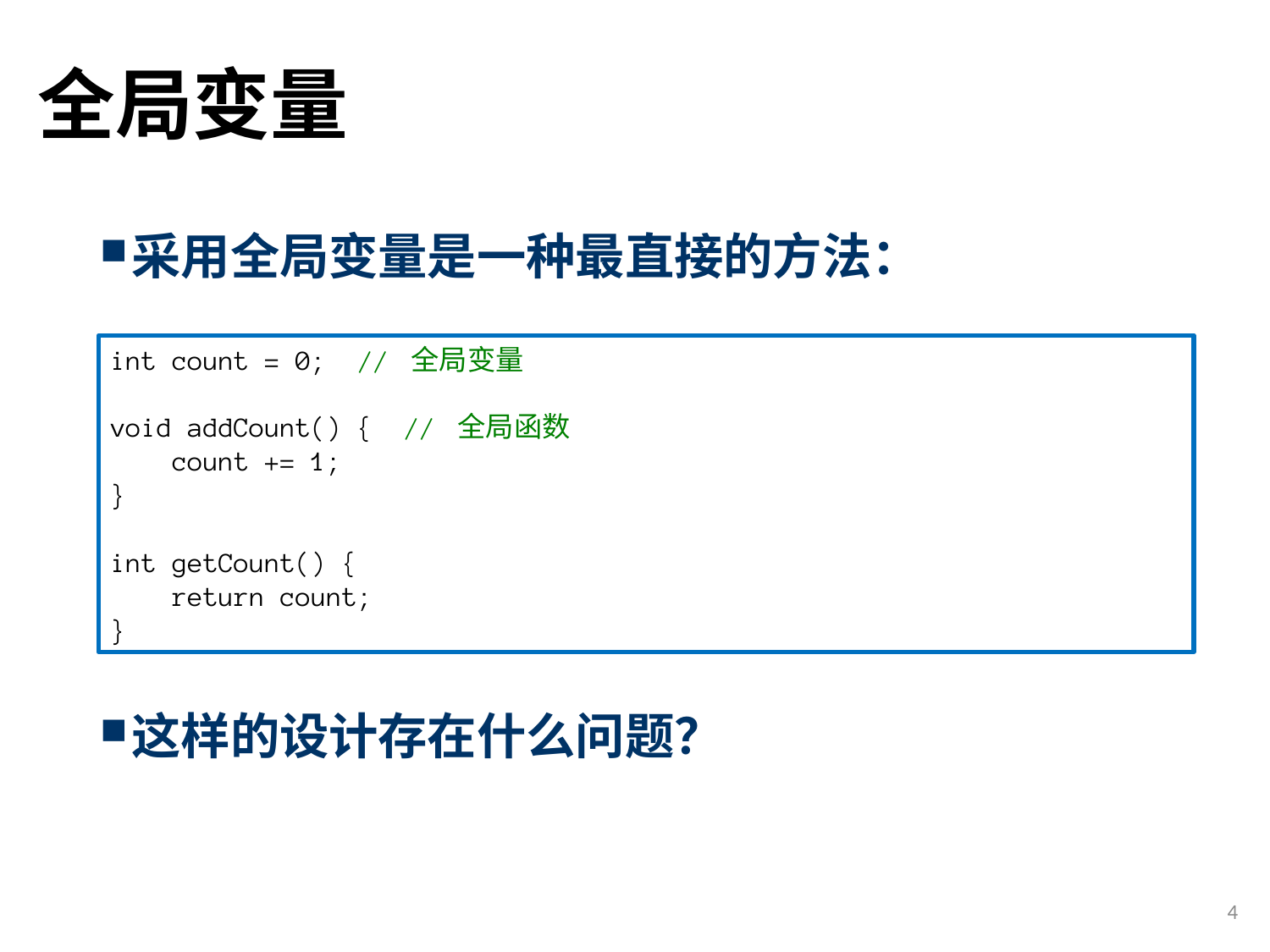

# 全局变量
采用全局变量是一种最直接的方法：

这样的设计存在什么问题？
int count = 0;  // 全局变量

void addCount() {  // 全局函数
    count += 1;
}

int getCount() {
    return count;
}
4